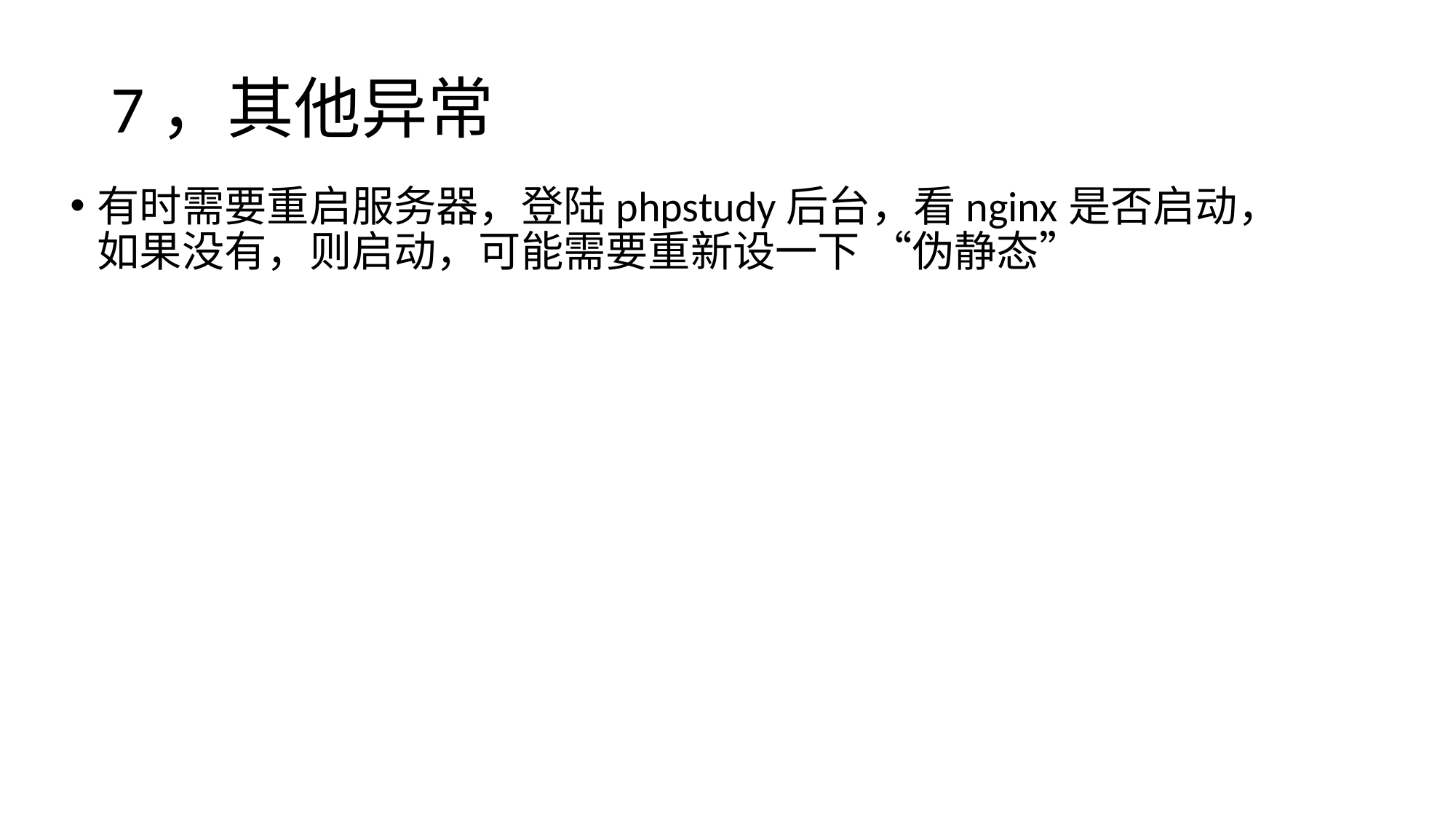

# 7，其他异常
有时需要重启服务器，登陆phpstudy后台，看nginx是否启动，如果没有，则启动，可能需要重新设一下 “伪静态”